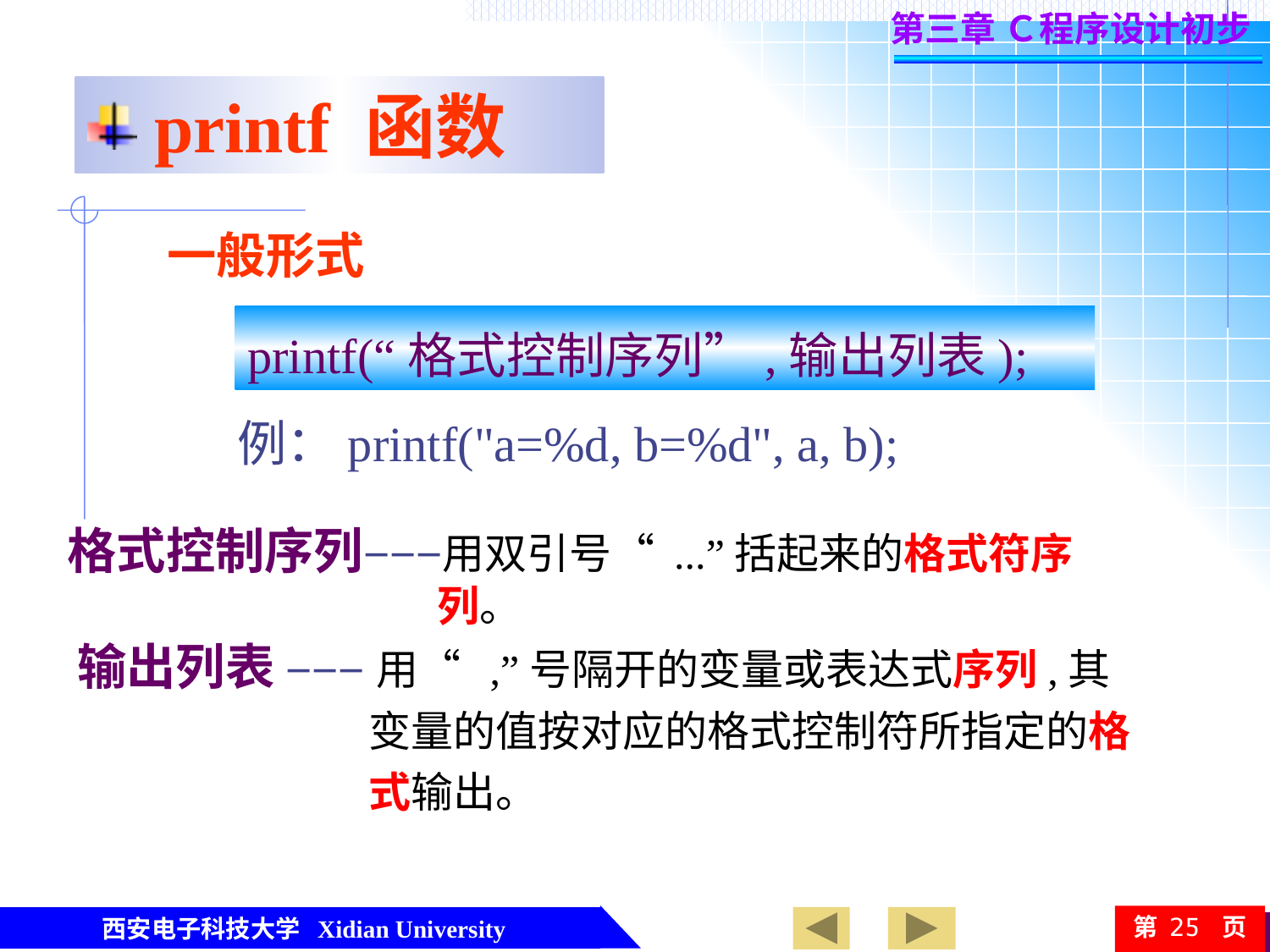

第三章 Ｃ程序设计初步

 printf 函数
一般形式
printf(“格式控制序列”,输出列表);
例：printf("a=%d, b=%d", a, b);
格式控制序列–––用双引号“ ...”括起来的格式符序列。
输出列表 ––– 用“  ,”号隔开的变量或表达式序列,其变量的值按对应的格式控制符所指定的格式输出。